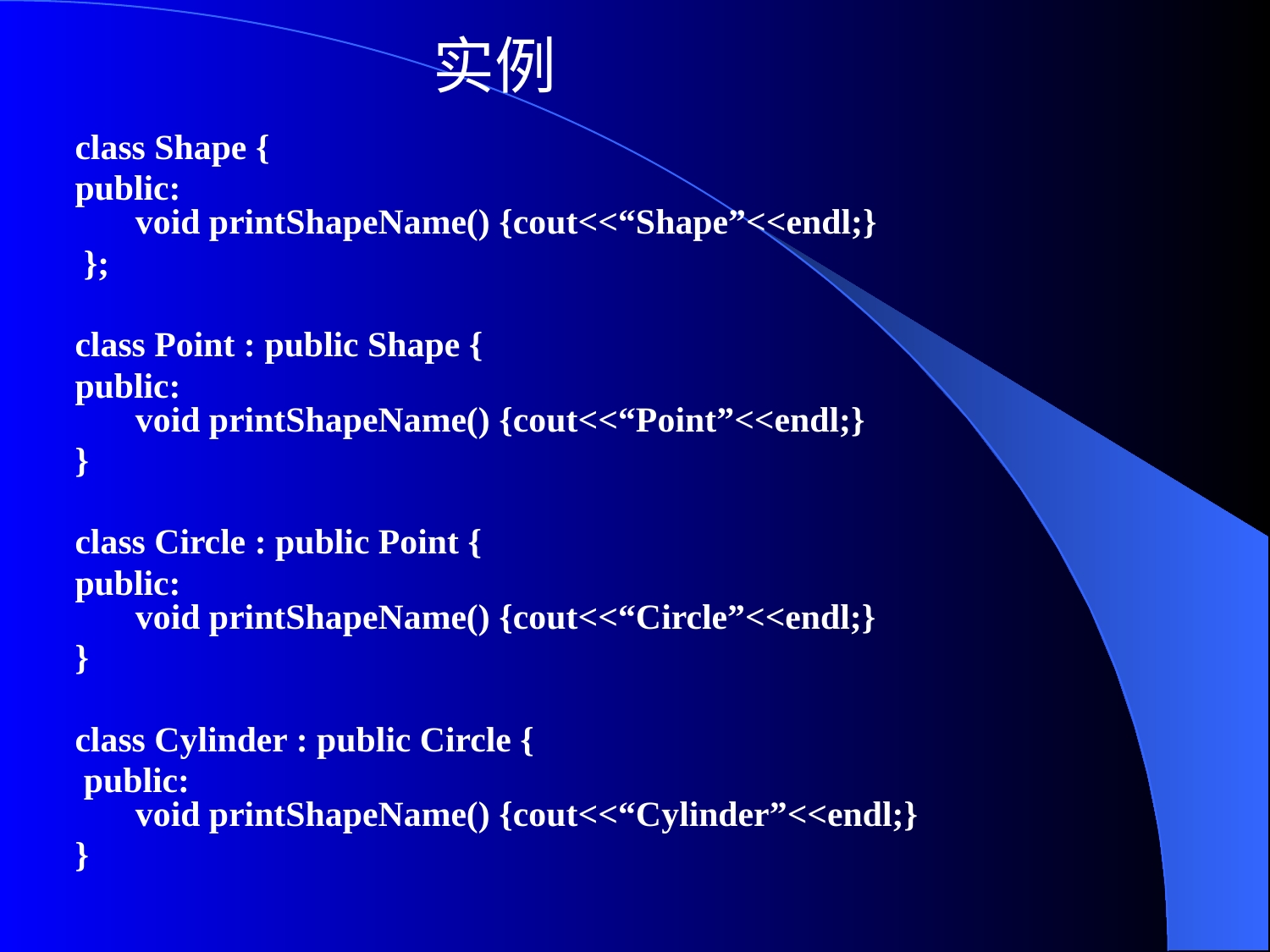

实例
class Shape {
public:
 void printShapeName() {cout<<“Shape”<<endl;}
 };

class Point : public Shape {
public:
 void printShapeName() {cout<<“Point”<<endl;}
}

class Circle : public Point {
public:
 void printShapeName() {cout<<“Circle”<<endl;}
}

class Cylinder : public Circle {
 public:
 void printShapeName() {cout<<“Cylinder”<<endl;}
}